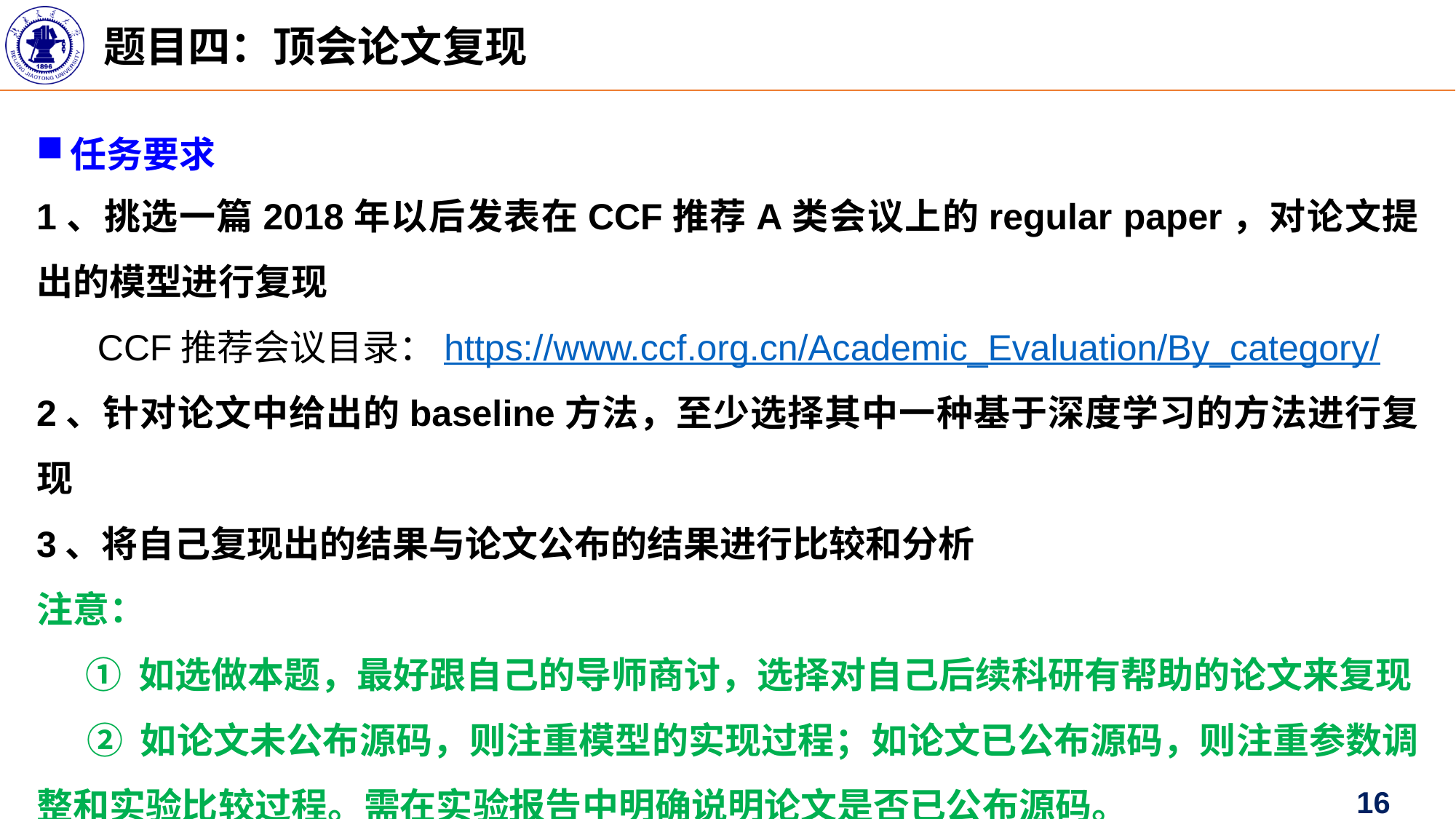

题目四：顶会论文复现
任务要求
1、挑选一篇2018年以后发表在CCF推荐A类会议上的regular paper，对论文提出的模型进行复现
      CCF推荐会议目录：https://www.ccf.org.cn/Academic_Evaluation/By_category/
2、针对论文中给出的baseline方法，至少选择其中一种基于深度学习的方法进行复现
3、将自己复现出的结果与论文公布的结果进行比较和分析
注意：
      ① 如选做本题，最好跟自己的导师商讨，选择对自己后续科研有帮助的论文来复现
      ② 如论文未公布源码，则注重模型的实现过程；如论文已公布源码，则注重参数调整和实验比较过程。需在实验报告中明确说明论文是否已公布源码。